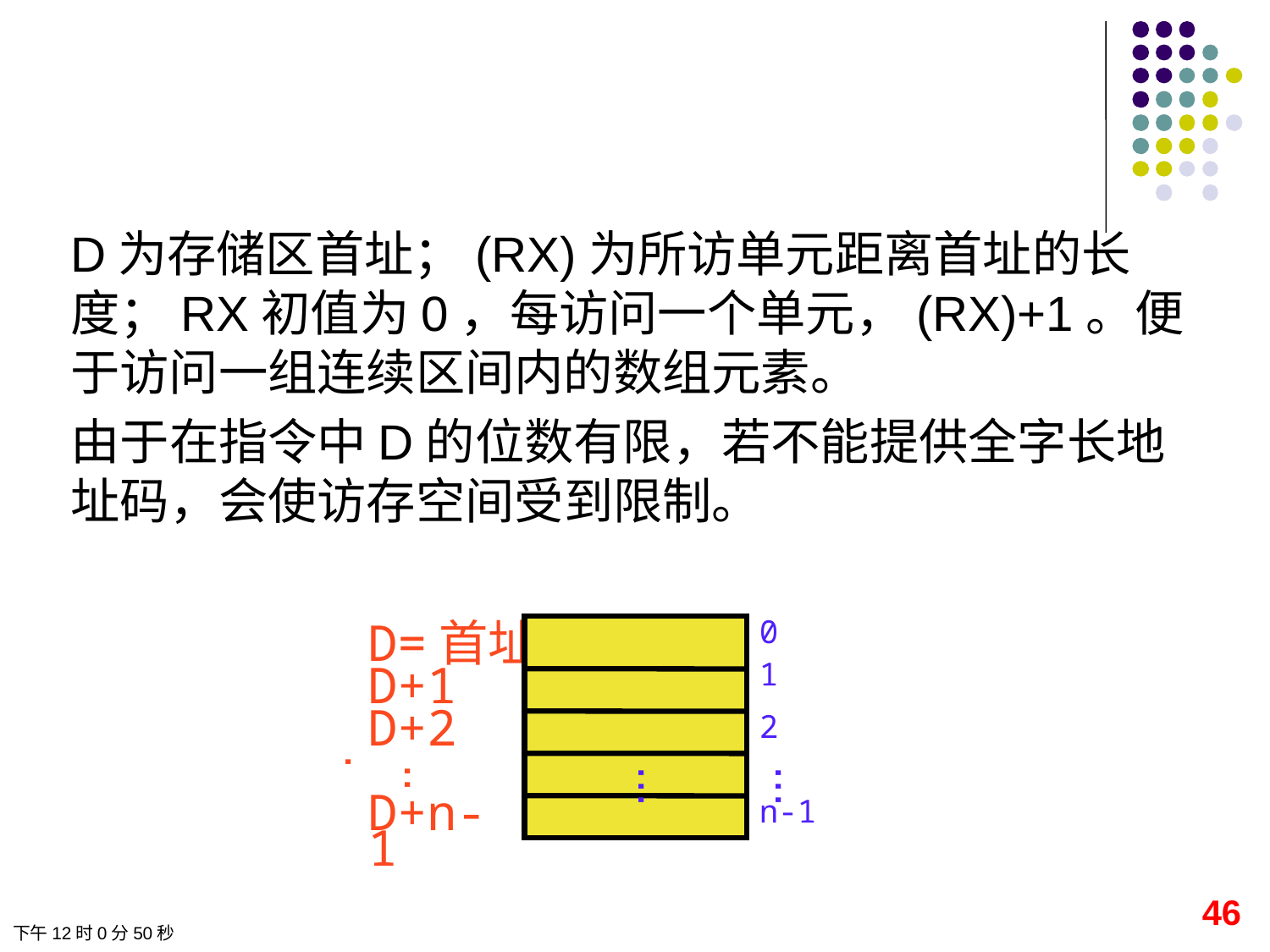

D为存储区首址；(RX)为所访单元距离首址的长度；RX初值为0，每访问一个单元，(RX)+1。便于访问一组连续区间内的数组元素。
由于在指令中D的位数有限，若不能提供全字长地址码，会使访存空间受到限制。
0

1

2

...
...
n-1

D=首址
D+1
D+2
 ...
D+n-1
46
下午12时0分50秒